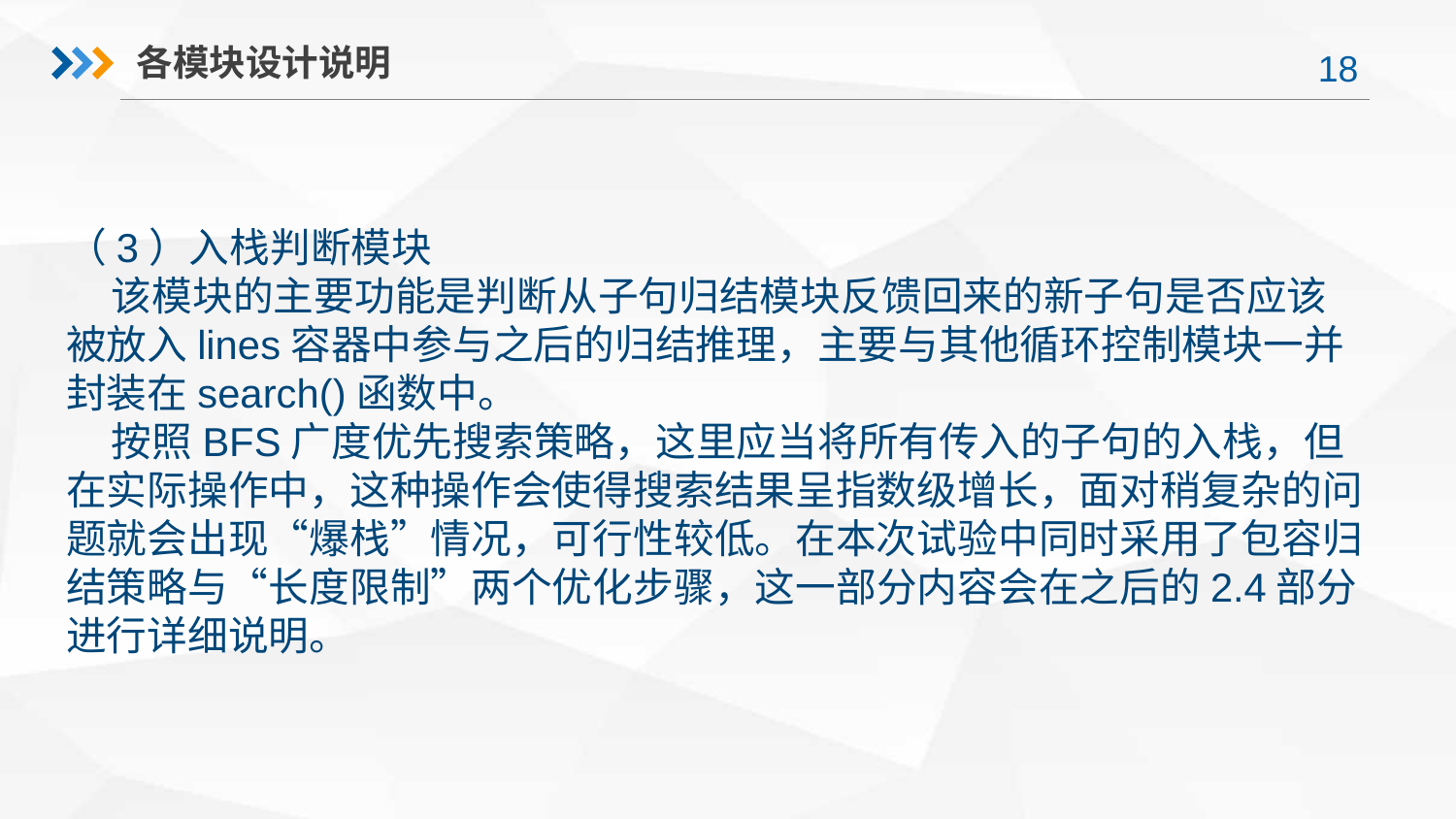

各模块设计说明
（3）入栈判断模块
    该模块的主要功能是判断从子句归结模块反馈回来的新子句是否应该被放入lines容器中参与之后的归结推理，主要与其他循环控制模块一并封装在search()函数中。
    按照BFS广度优先搜索策略，这里应当将所有传入的子句的入栈，但在实际操作中，这种操作会使得搜索结果呈指数级增长，面对稍复杂的问题就会出现“爆栈”情况，可行性较低。在本次试验中同时采用了包容归结策略与“长度限制”两个优化步骤，这一部分内容会在之后的2.4部分进行详细说明。